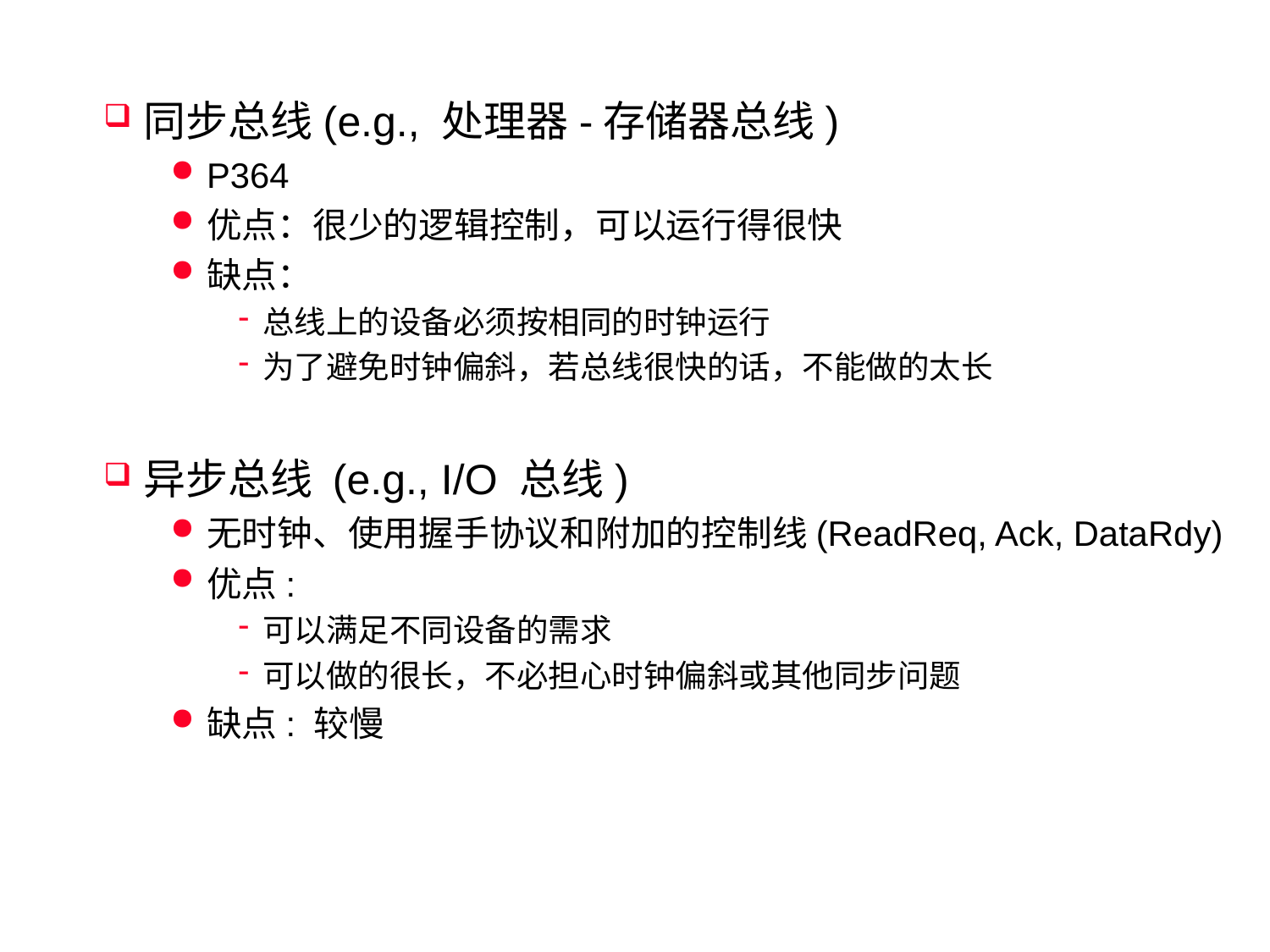

同步总线(e.g., 处理器-存储器总线)
P364
优点：很少的逻辑控制，可以运行得很快
缺点：
总线上的设备必须按相同的时钟运行
为了避免时钟偏斜，若总线很快的话，不能做的太长

异步总线 (e.g., I/O 总线)
无时钟、使用握手协议和附加的控制线(ReadReq, Ack, DataRdy)
优点:
可以满足不同设备的需求
可以做的很长，不必担心时钟偏斜或其他同步问题
缺点: 较慢